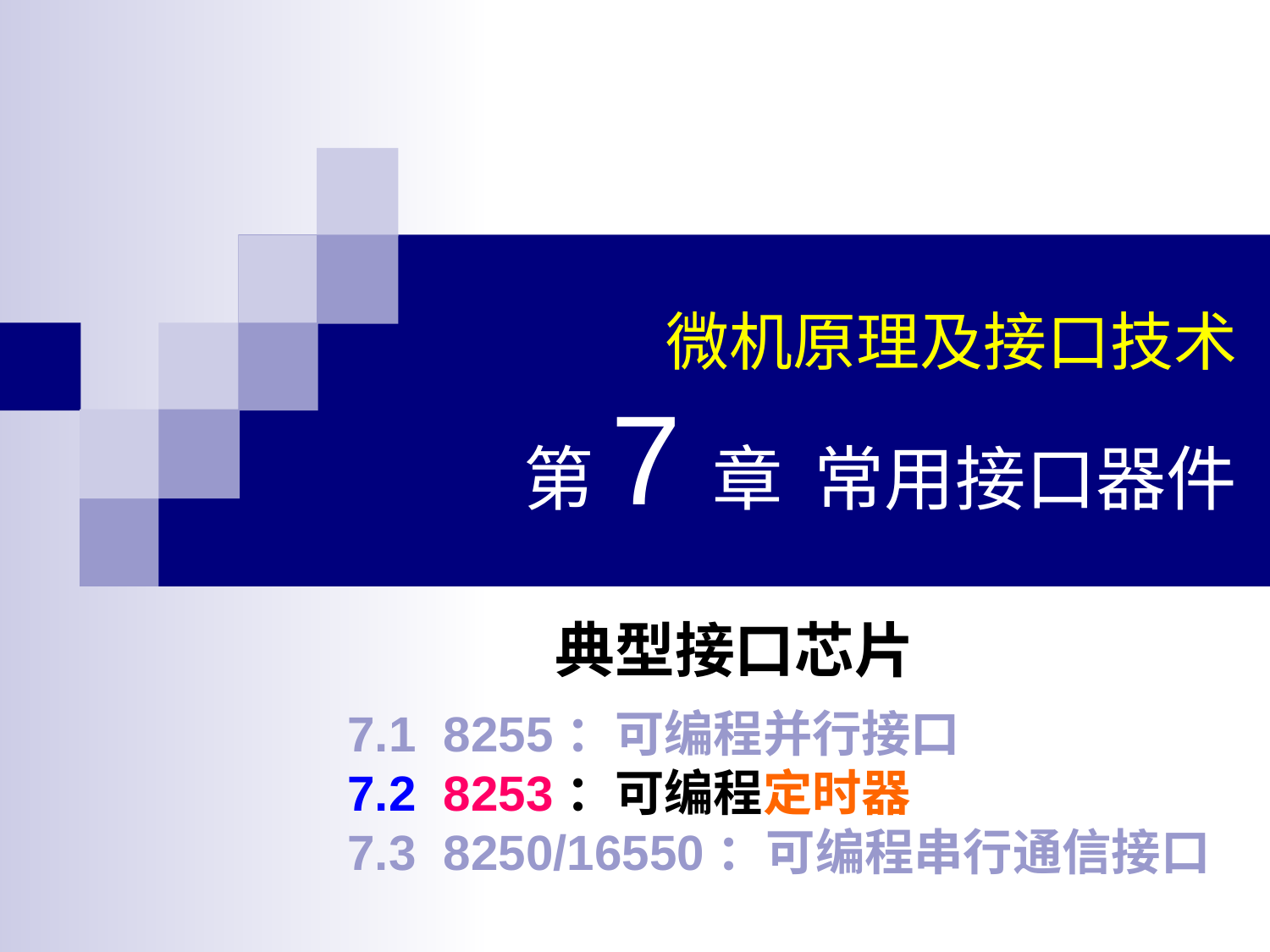

微机原理及接口技术
第7章  常用接口器件
典型接口芯片
7.1  8255：可编程并行接口
7.2  8253：可编程定时器
7.3  8250/16550：可编程串行通信接口